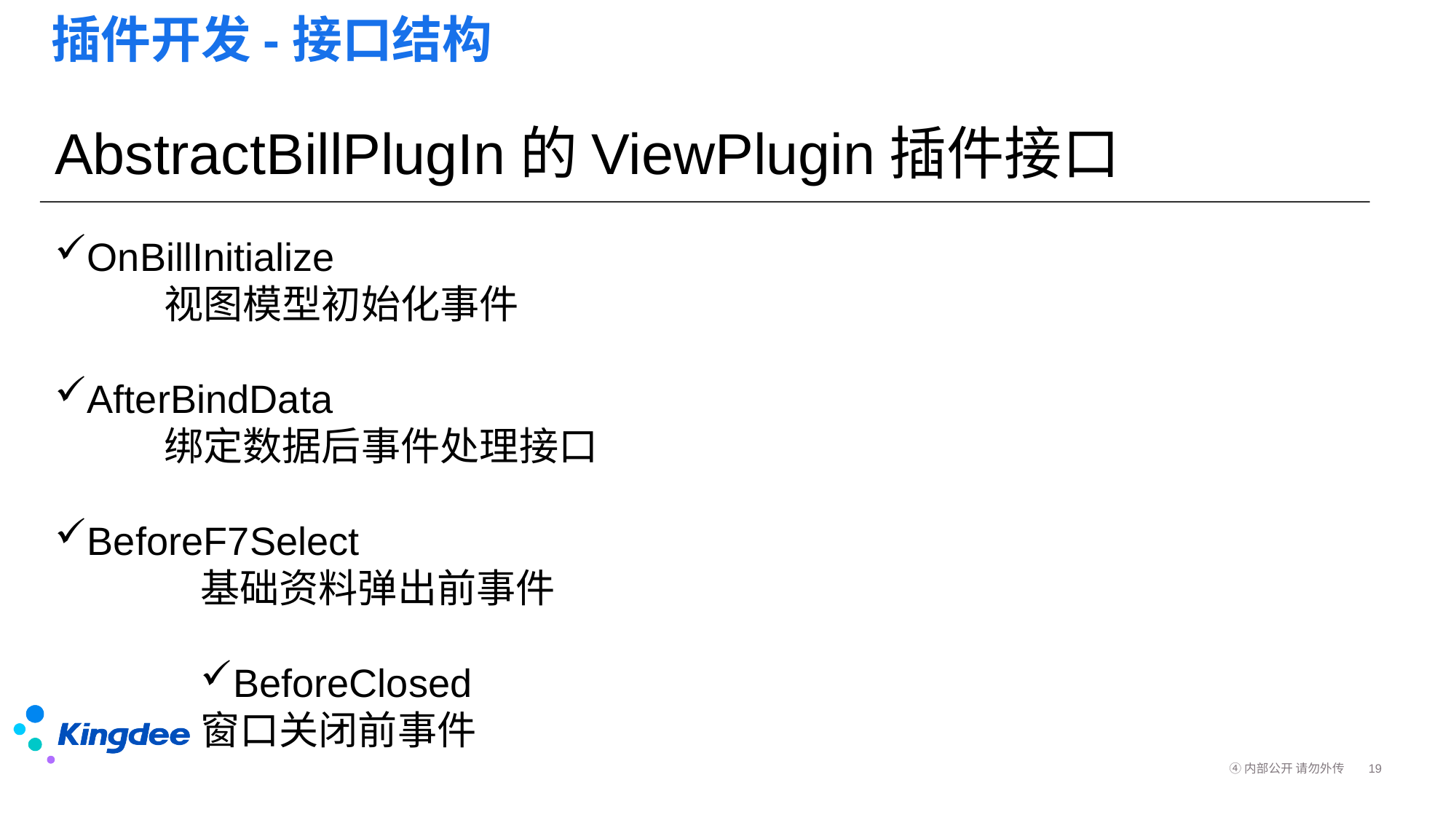

# 插件开发-接口结构
AbstractBillPlugIn的ViewPlugin插件接口

OnBillInitialize
	视图模型初始化事件

AfterBindData
	绑定数据后事件处理接口

BeforeF7Select
基础资料弹出前事件

BeforeClosed
窗口关闭前事件